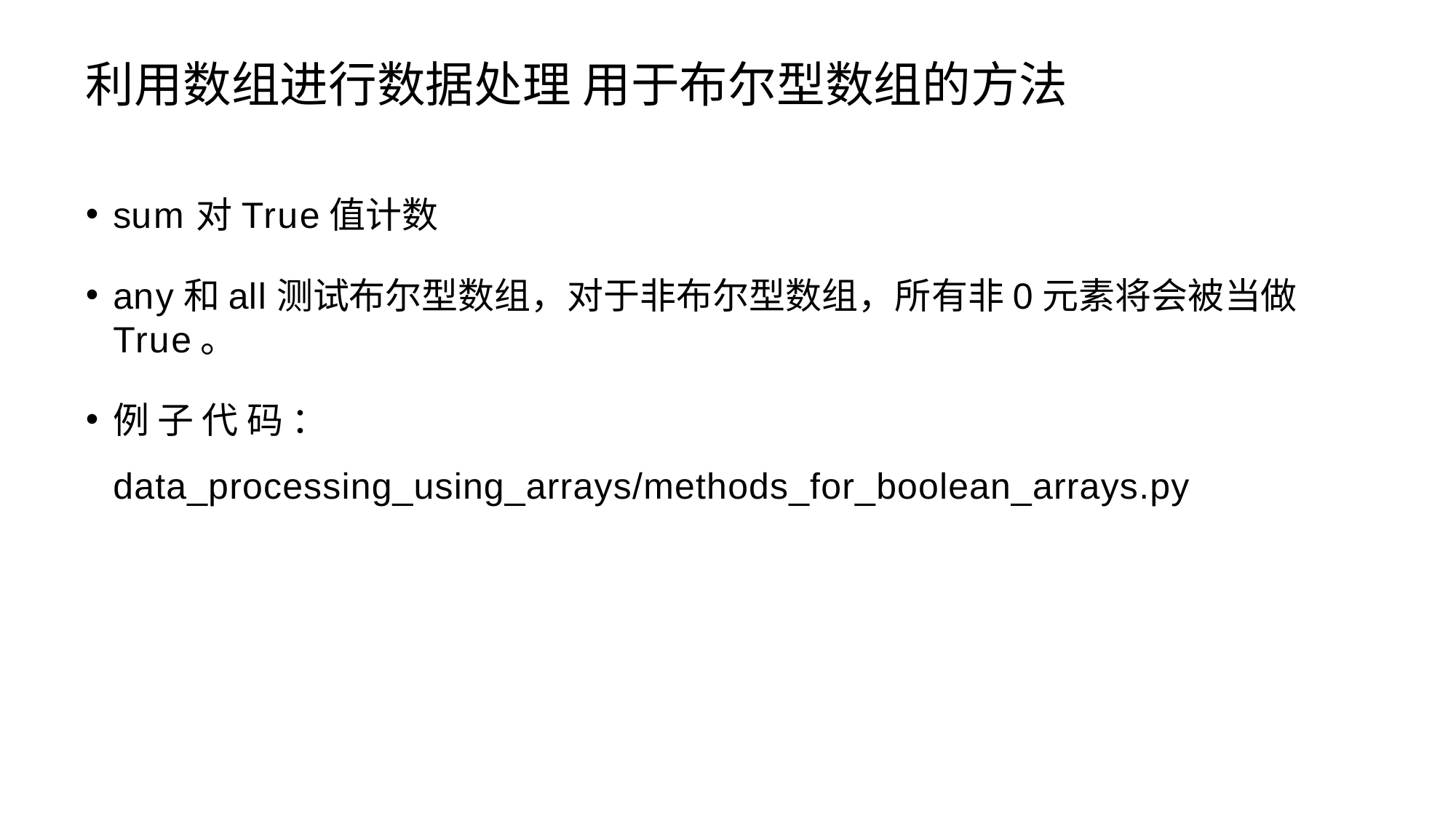

# 利用数组进行数据处理 用于布尔型数组的方法
sum对True值计数
any和all测试布尔型数组，对于非布尔型数组，所有非0元素将会被当做True。
例 子 代 码 ：  data_processing_using_arrays/methods_for_boolean_arrays.py